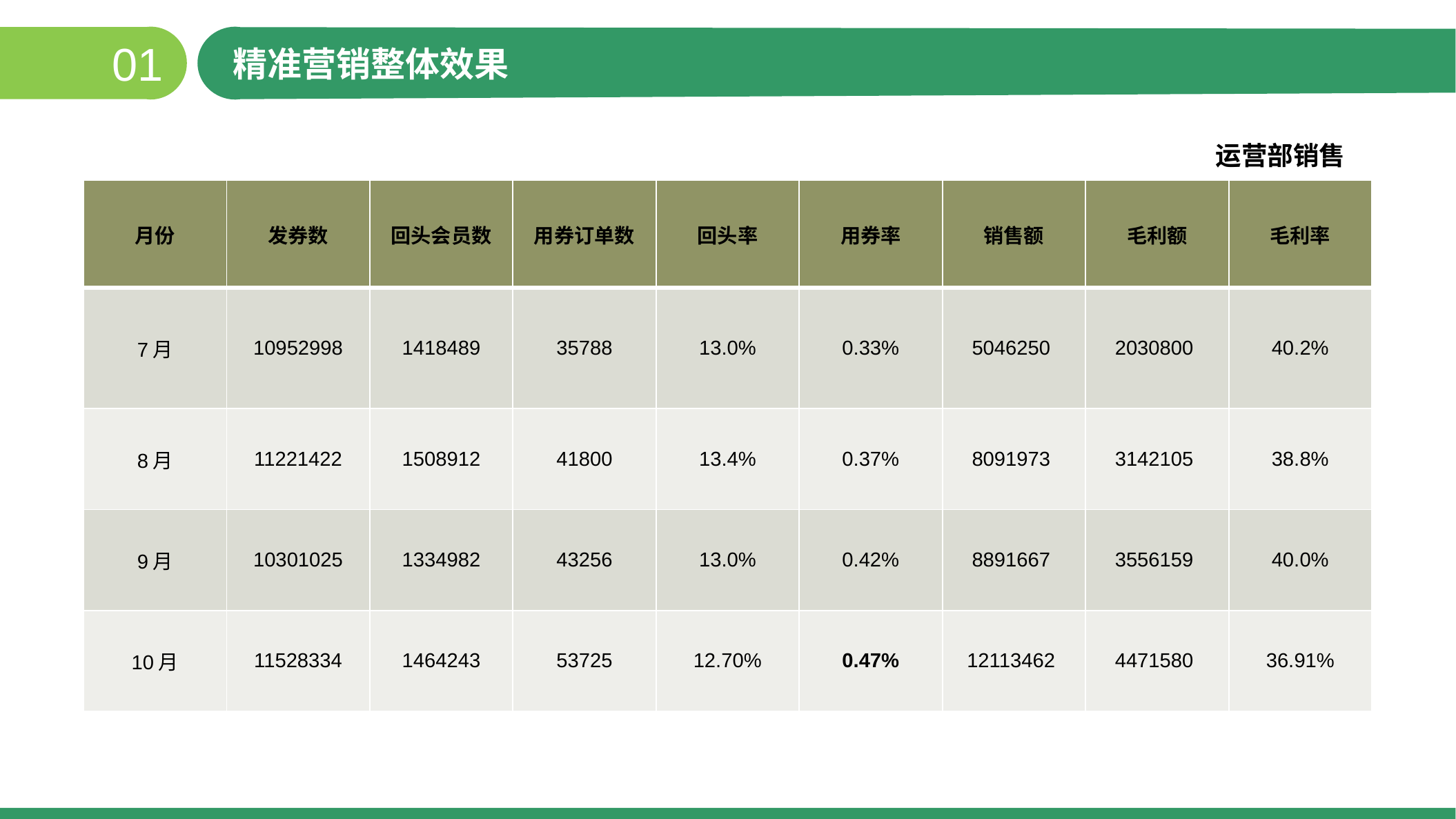

01
精准营销整体效果
运营部销售
| 月份 | 发券数 | 回头会员数 | 用券订单数 | 回头率 | 用券率 | 销售额 | 毛利额 | 毛利率 |
| --- | --- | --- | --- | --- | --- | --- | --- | --- |
| 7月 | 10952998 | 1418489 | 35788 | 13.0% | 0.33% | 5046250 | 2030800 | 40.2% |
| 8月 | 11221422 | 1508912 | 41800 | 13.4% | 0.37% | 8091973 | 3142105 | 38.8% |
| 9月 | 10301025 | 1334982 | 43256 | 13.0% | 0.42% | 8891667 | 3556159 | 40.0% |
| 10月 | 11528334 | 1464243 | 53725 | 12.70% | 0.47% | 12113462 | 4471580 | 36.91% |